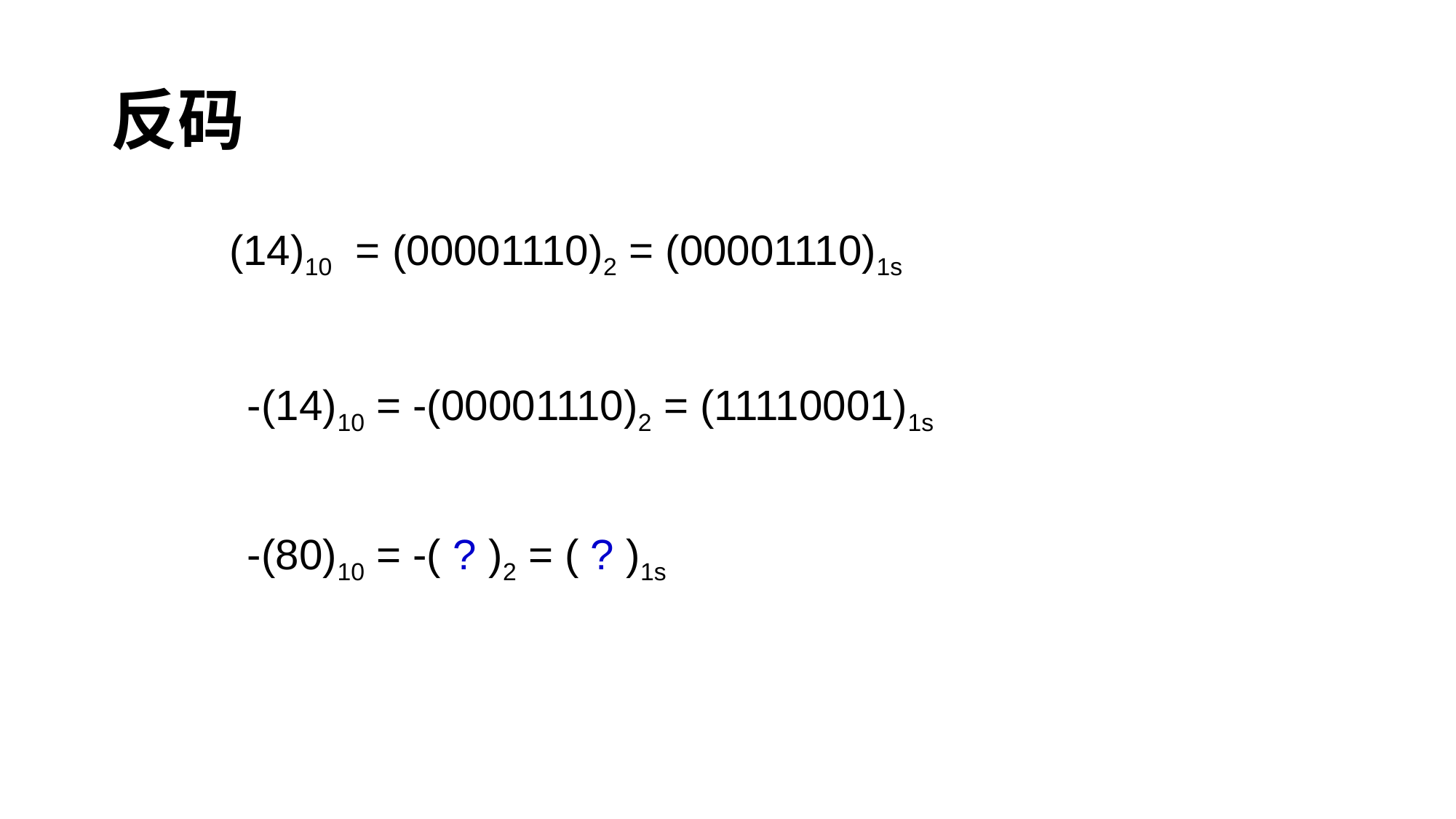

# 反码
          (14)10  = (00001110)2 = (00001110)1s

	 	-(14)10 = -(00001110)2 = (11110001)1s

		-(80)10 = -( ? )2 = ( ? )1s